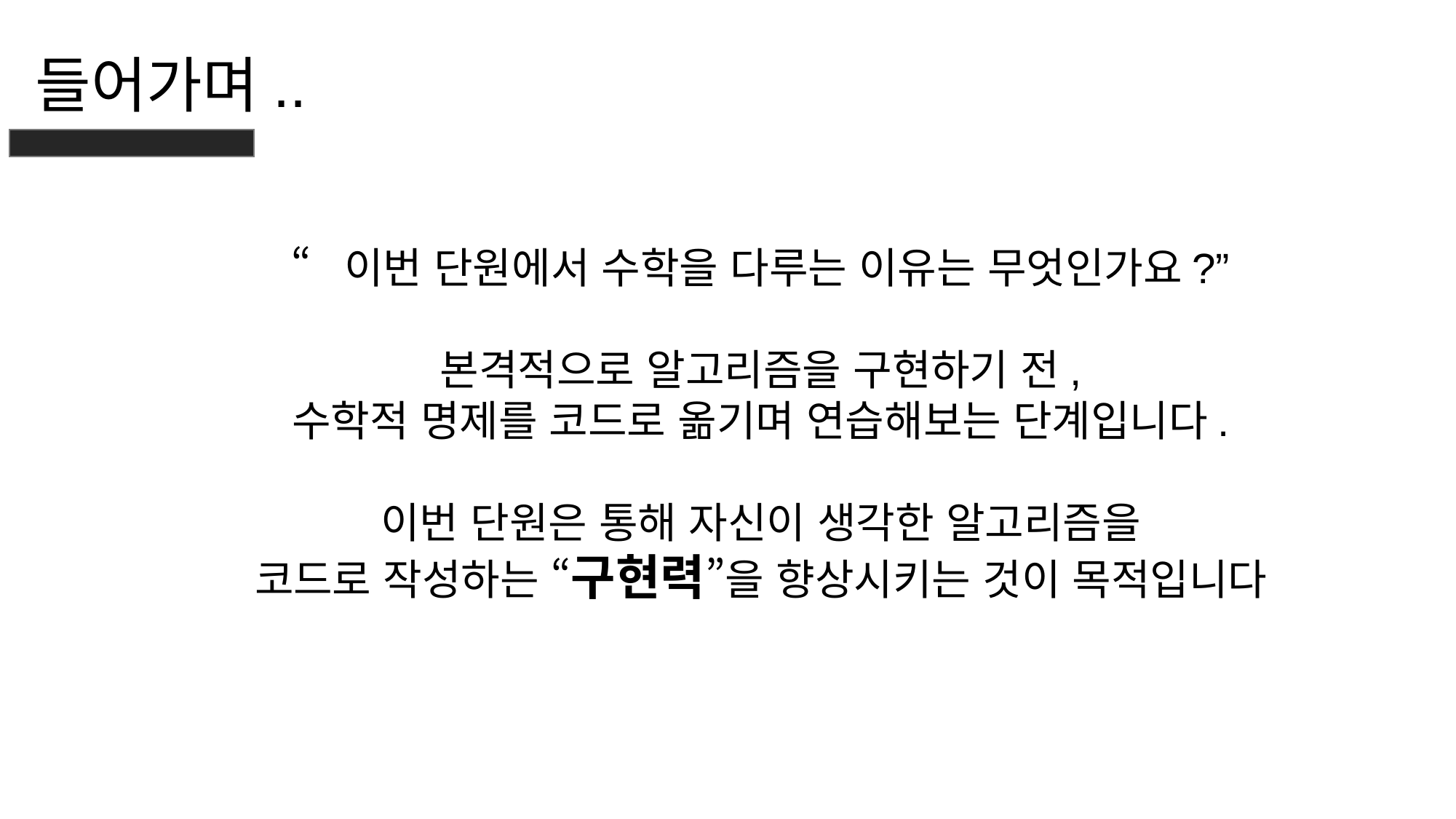

들어가며..

“이번 단원에서 수학을 다루는 이유는 무엇인가요?”

본격적으로 알고리즘을 구현하기 전,
수학적 명제를 코드로 옮기며 연습해보는 단계입니다.

이번 단원은 통해 자신이 생각한 알고리즘을
코드로 작성하는 “구현력”을 향상시키는 것이 목적입니다